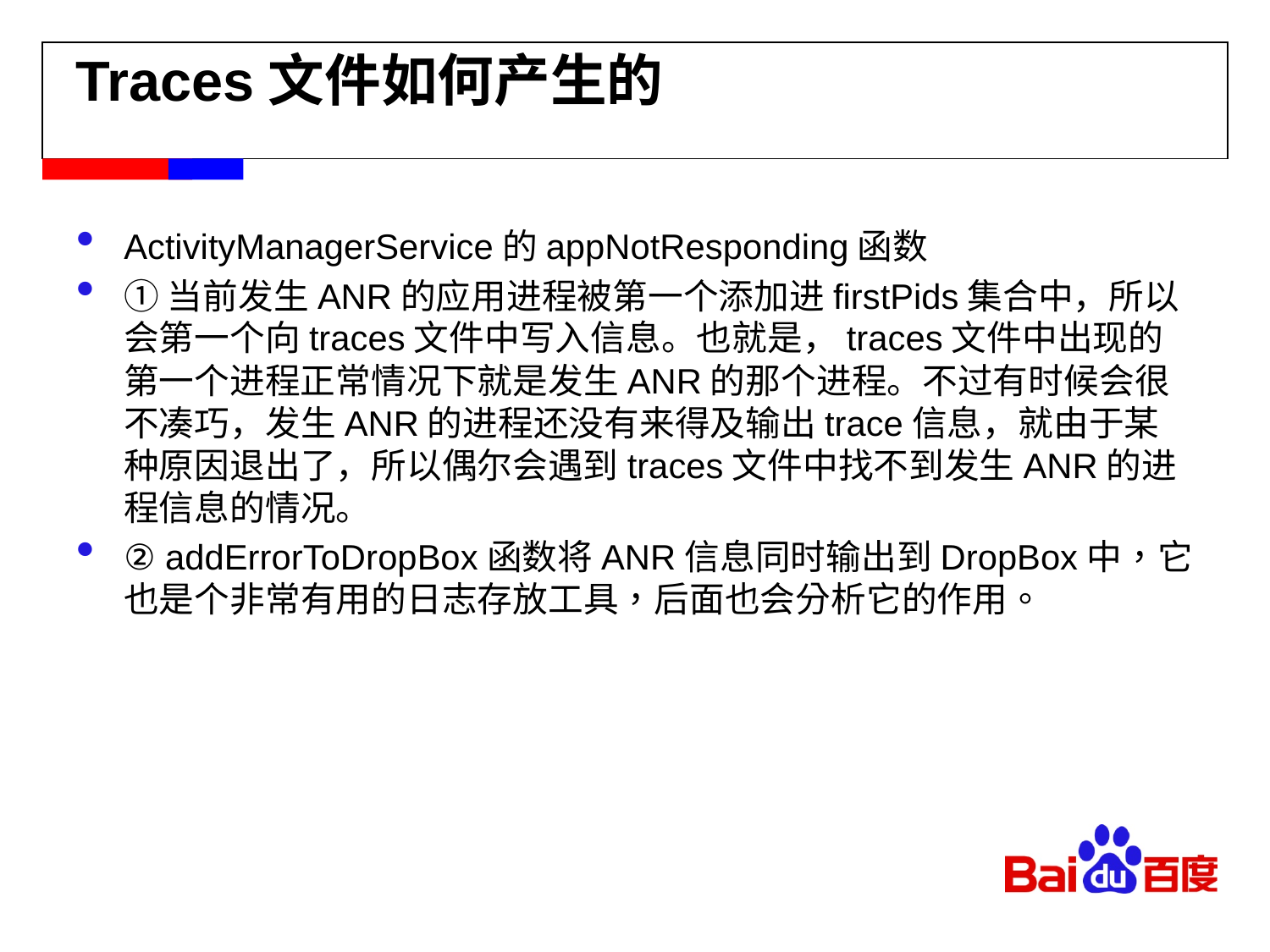

# Traces文件如何产生的
ActivityManagerService的appNotResponding函数
①当前发生ANR的应用进程被第一个添加进firstPids集合中，所以会第一个向traces文件中写入信息。也就是，traces文件中出现的第一个进程正常情况下就是发生ANR的那个进程。不过有时候会很不凑巧，发生ANR的进程还没有来得及输出trace信息，就由于某种原因退出了，所以偶尔会遇到traces文件中找不到发生ANR的进程信息的情况。
② addErrorToDropBox函数将ANR信息同时输出到DropBox中，它也是个非常有用的日志存放工具，后面也会分析它的作用。